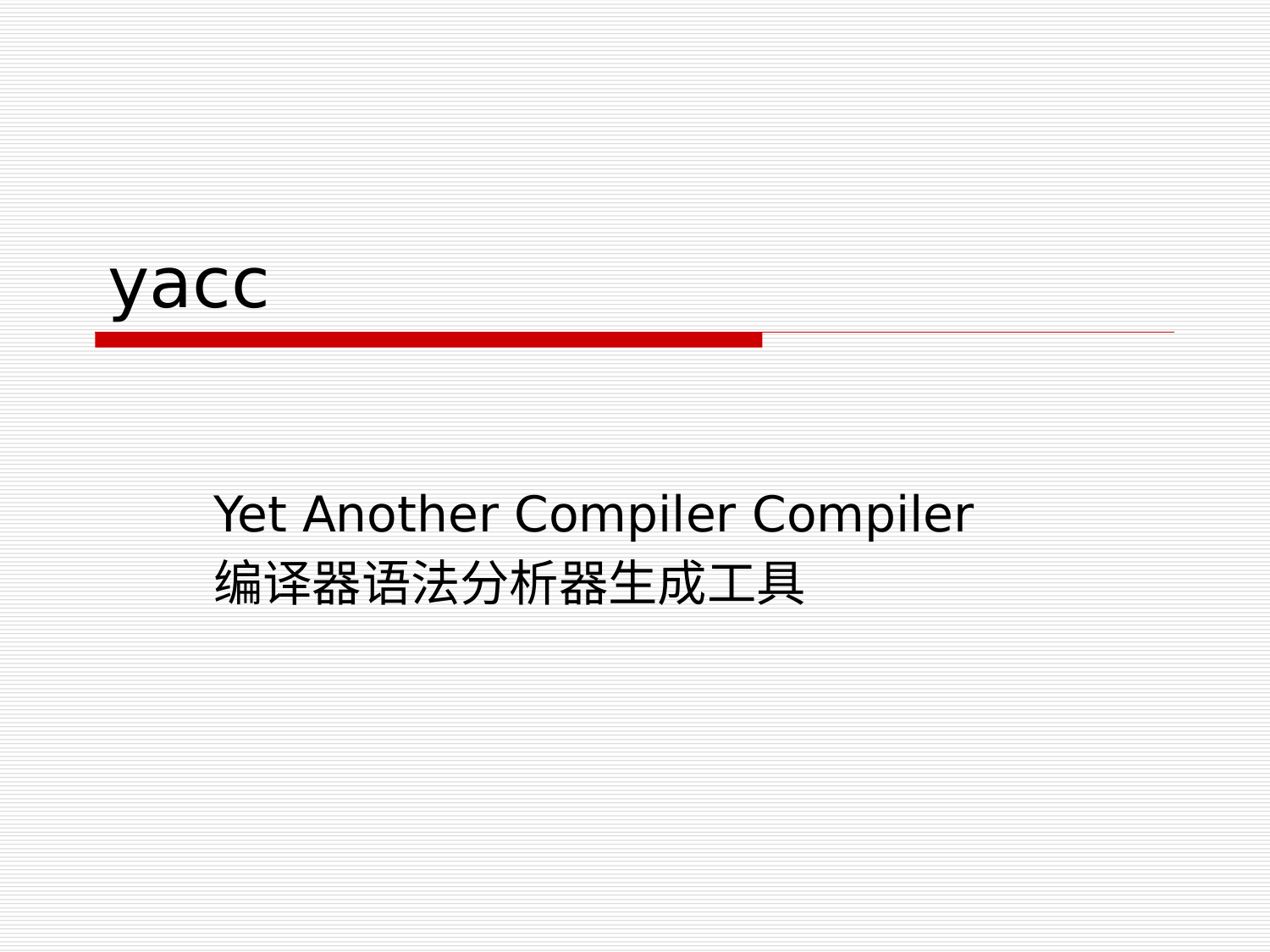

# yacc
Yet Another Compiler Compiler
编译器语法分析器生成工具